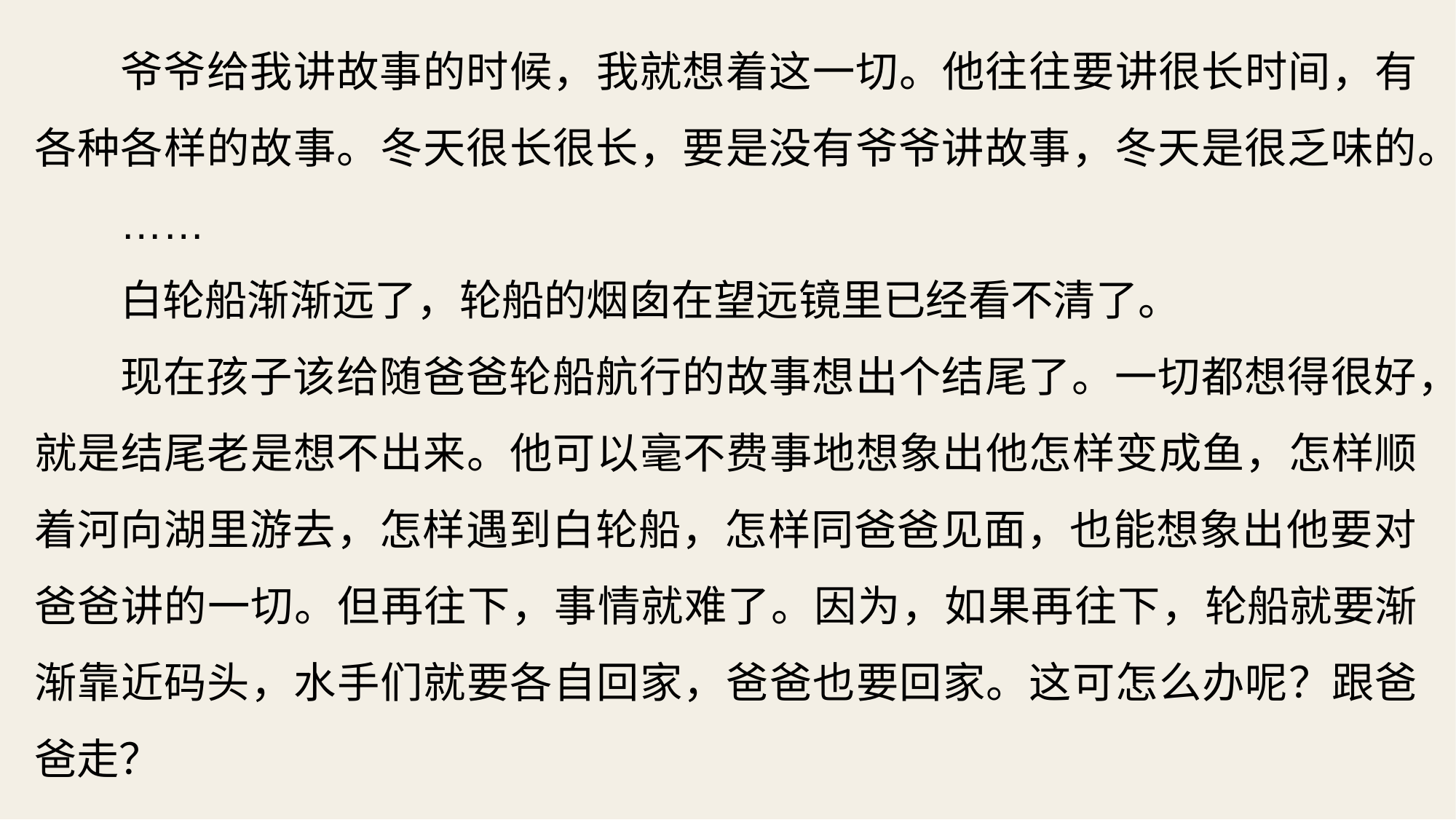

爷爷给我讲故事的时候，我就想着这一切。他往往要讲很长时间，有各种各样的故事。冬天很长很长，要是没有爷爷讲故事，冬天是很乏味的。
……
白轮船渐渐远了，轮船的烟囱在望远镜里已经看不清了。
现在孩子该给随爸爸轮船航行的故事想出个结尾了。一切都想得很好，就是结尾老是想不出来。他可以毫不费事地想象出他怎样变成鱼，怎样顺着河向湖里游去，怎样遇到白轮船，怎样同爸爸见面，也能想象出他要对爸爸讲的一切。但再往下，事情就难了。因为，如果再往下，轮船就要渐渐靠近码头，水手们就要各自回家，爸爸也要回家。这可怎么办呢？跟爸爸走？